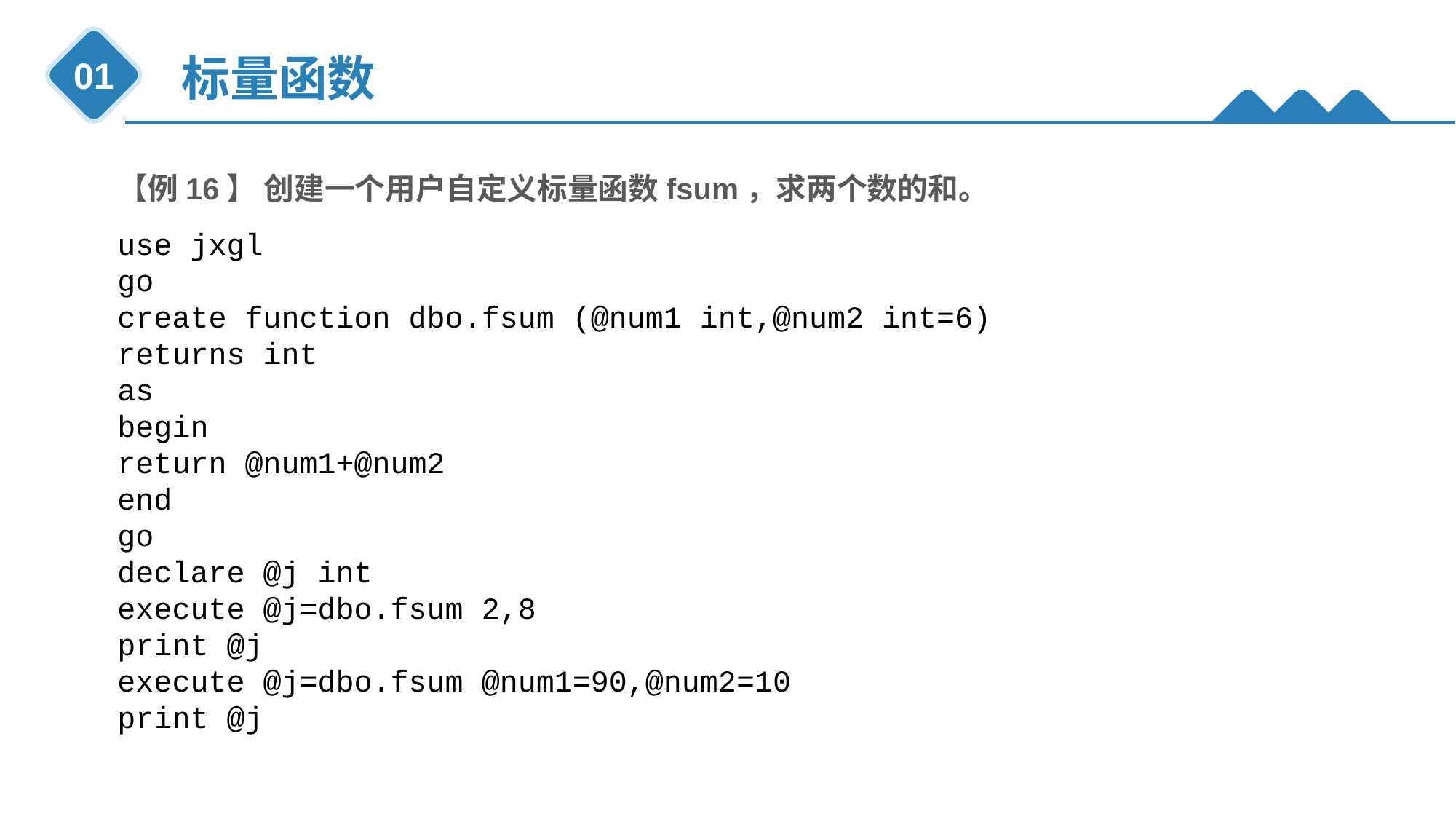

标量函数
01

【例16】 创建一个用户自定义标量函数fsum，求两个数的和。
use jxgl
go
create function dbo.fsum (@num1 int,@num2 int=6)
returns int
as
begin
return @num1+@num2
end
go
declare @j int
execute @j=dbo.fsum 2,8
print @j
execute @j=dbo.fsum @num1=90,@num2=10
print @j